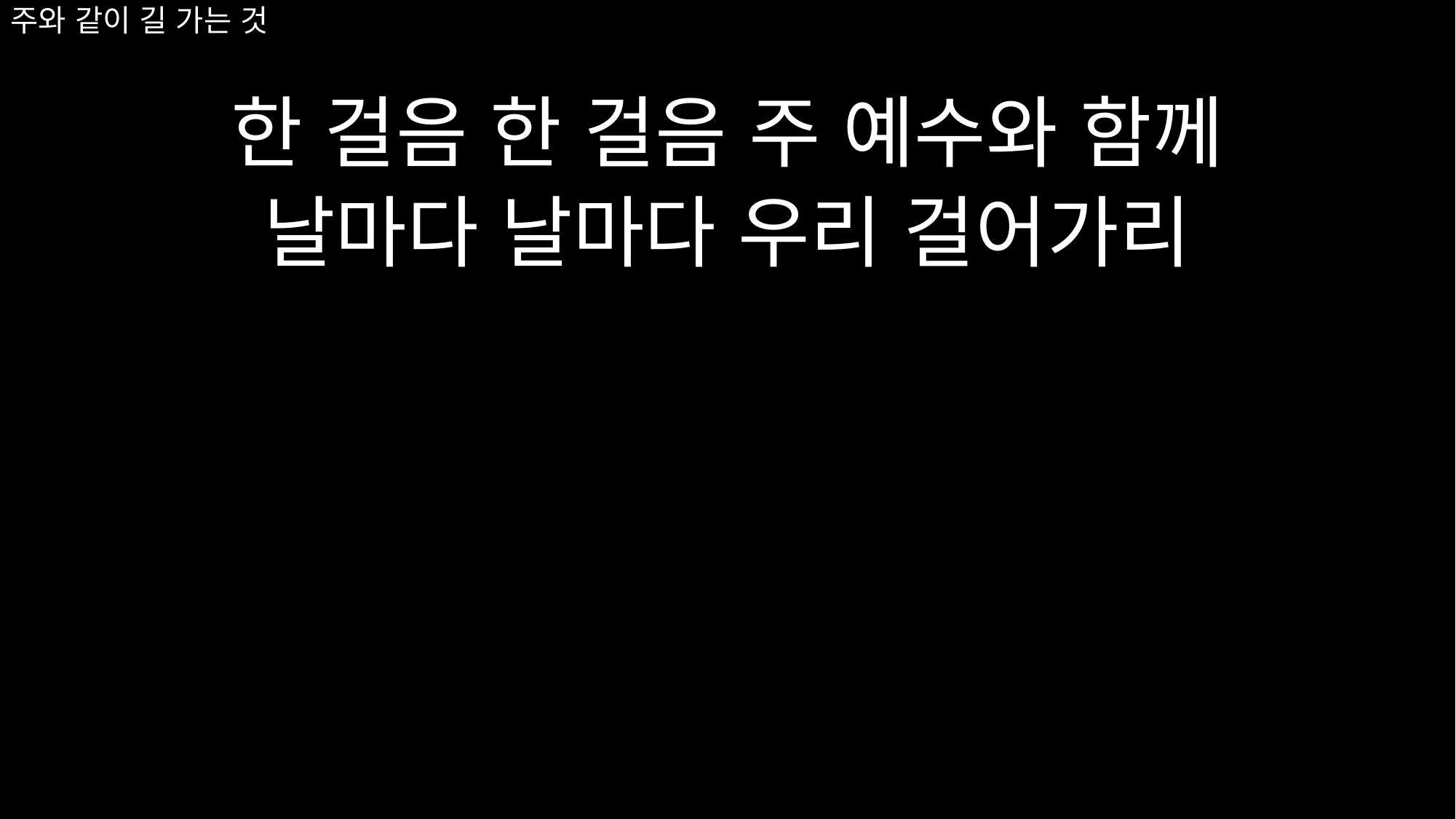

# 주와 같이 길 가는 것
한 걸음 한 걸음 주 예수와 함께
날마다 날마다 우리 걸어가리